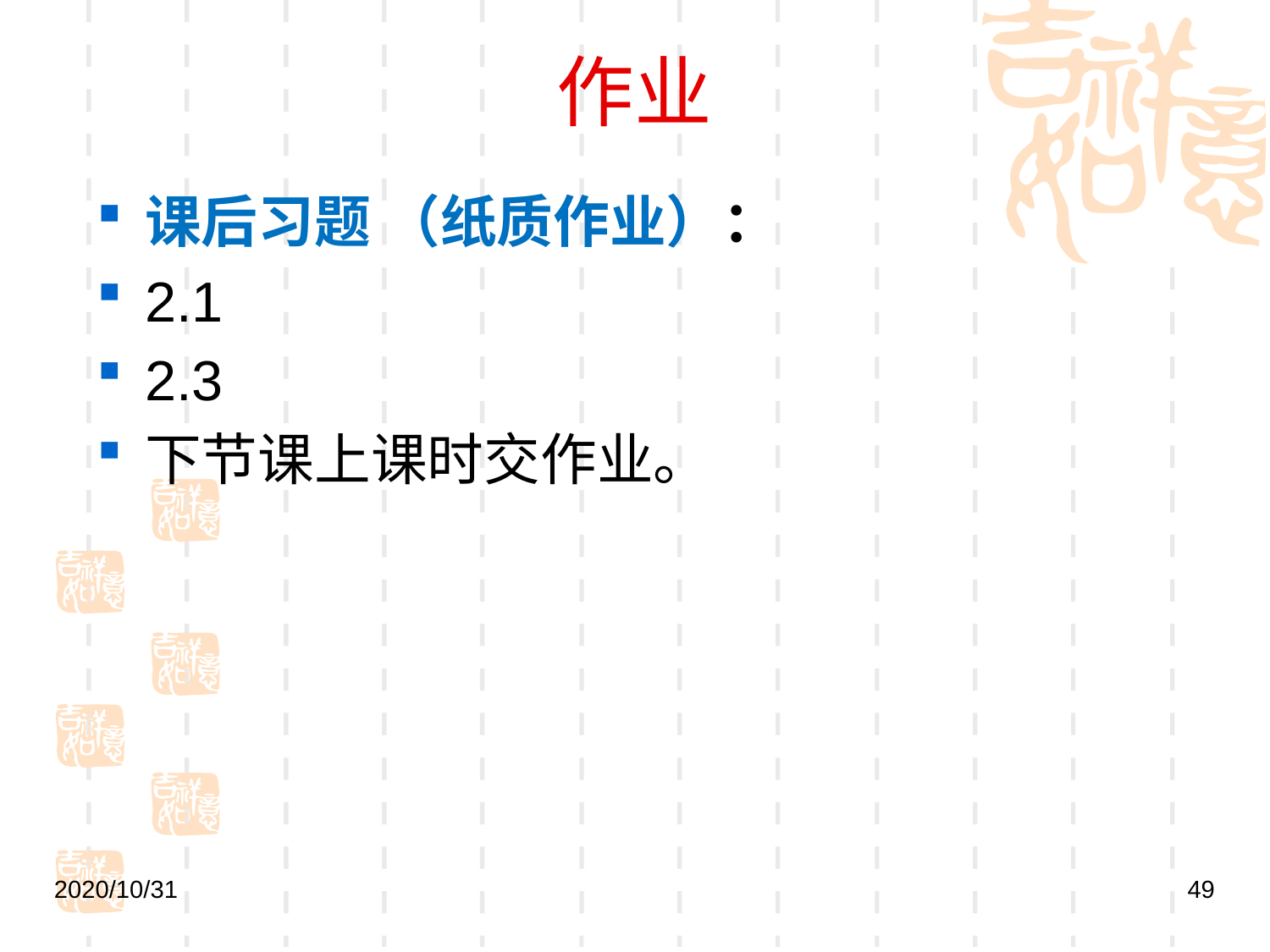

# 作业
课后习题 （纸质作业）：
2.1
2.3
下节课上课时交作业。
2020/10/31
49